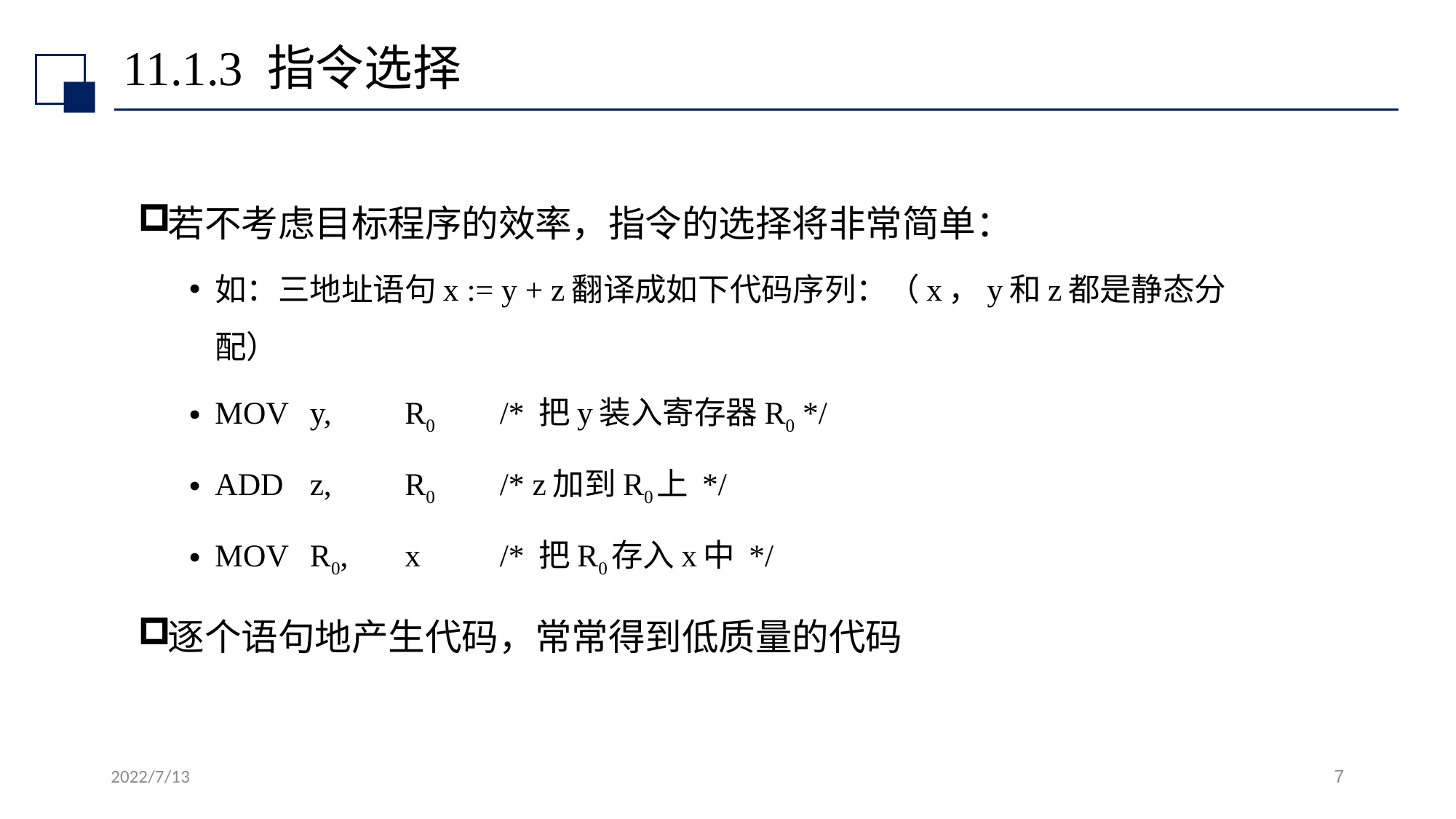

# 11.1.3 指令选择
若不考虑目标程序的效率，指令的选择将非常简单：
如：三地址语句x := y + z翻译成如下代码序列：（x，y和z都是静态分配）
MOV	y,	R0	/* 把y装入寄存器R0 */
ADD	z,	R0 	/* z加到R0上 */
MOV	R0,	x 	/* 把R0存入x中 */
逐个语句地产生代码，常常得到低质量的代码
2022/7/13
7